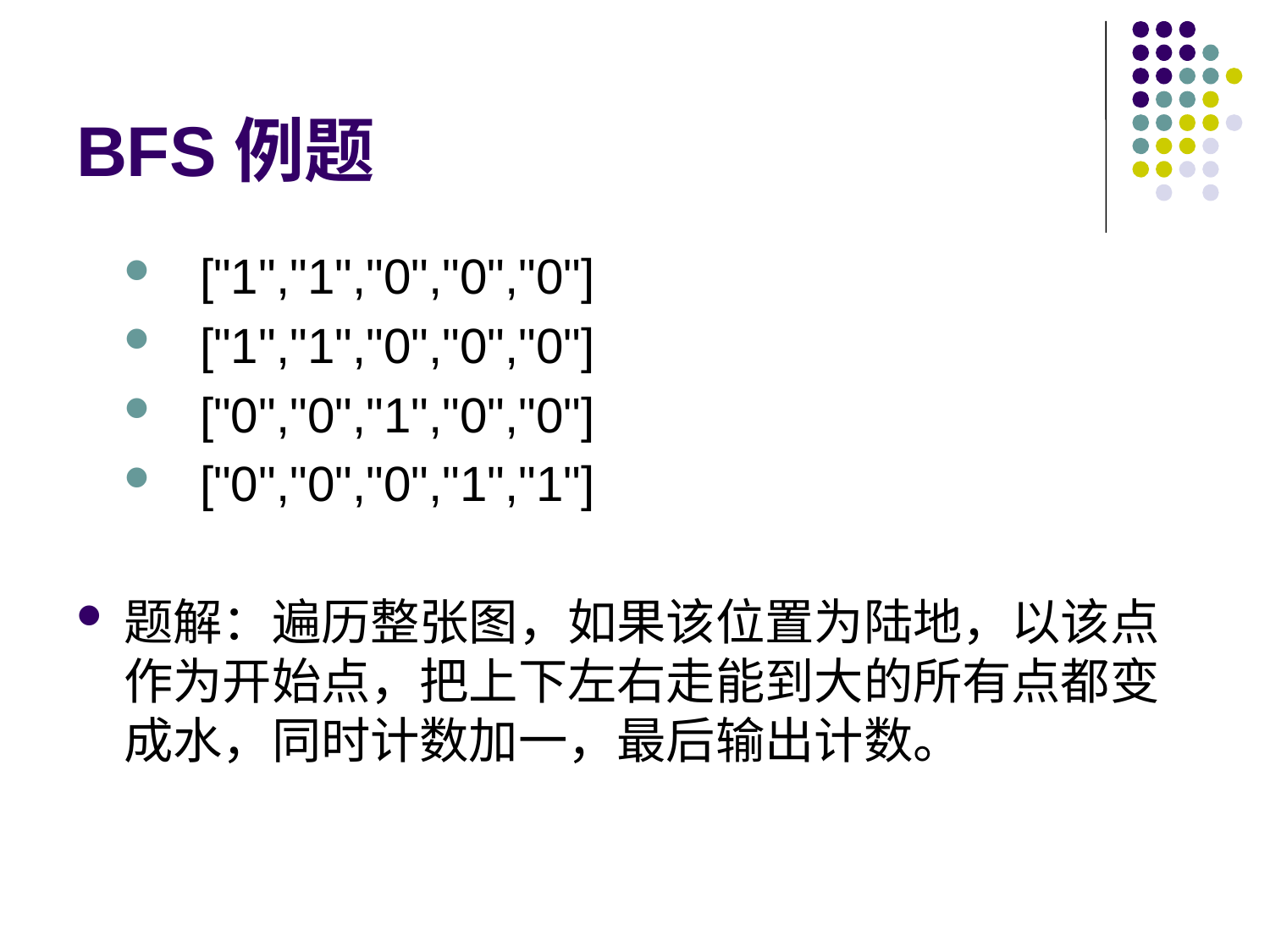

# BFS例题
  ["1","1","0","0","0"]
  ["1","1","0","0","0"]
  ["0","0","1","0","0"]
  ["0","0","0","1","1"]

题解：遍历整张图，如果该位置为陆地，以该点作为开始点，把上下左右走能到大的所有点都变成水，同时计数加一，最后输出计数。